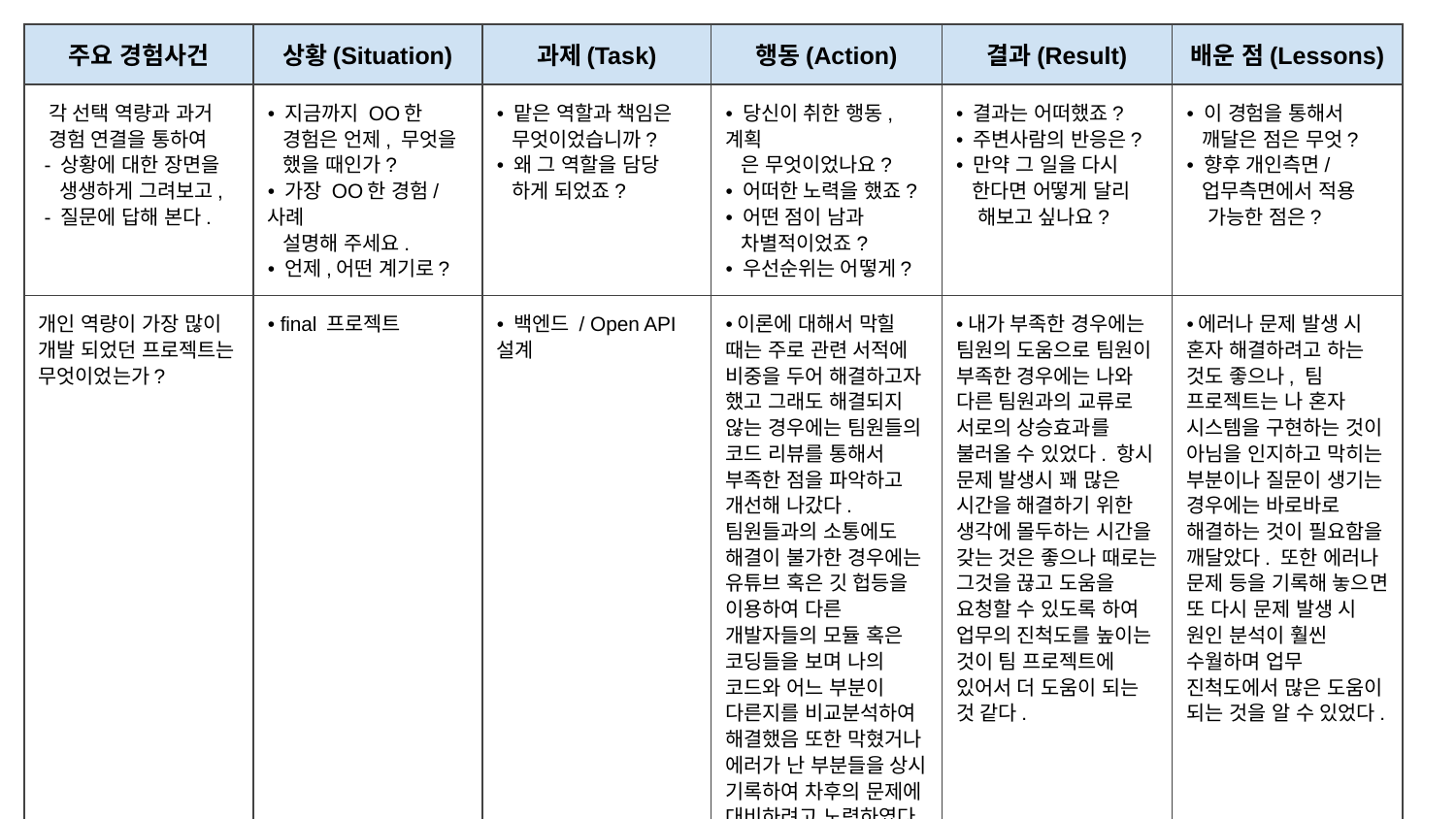

| 주요 경험사건 | 상황(Situation) | 과제(Task) | 행동(Action) | 결과(Result) | 배운 점(Lessons) |
| --- | --- | --- | --- | --- | --- |
| 각 선택 역량과 과거 경험 연결을 통하여 - 상황에 대한 장면을 생생하게 그려보고, - 질문에 답해 본다. | • 지금까지 OO한 경험은 언제, 무엇을 했을 때인가? • 가장 OO한 경험/사례 설명해 주세요. • 언제,어떤 계기로? | • 맡은 역할과 책임은 무엇이었습니까? • 왜 그 역할을 담당 하게 되었죠? | • 당신이 취한 행동,계획 은 무엇이었나요? • 어떠한 노력을 했죠? • 어떤 점이 남과 차별적이었죠? • 우선순위는 어떻게? | • 결과는 어떠했죠? • 주변사람의 반응은? • 만약 그 일을 다시 한다면 어떻게 달리 해보고 싶나요? | • 이 경험을 통해서 깨달은 점은 무엇? • 향후 개인측면/ 업무측면에서 적용 가능한 점은? |
| 개인 역량이 가장 많이 개발 되었던 프로젝트는 무엇이었는가? | • final 프로젝트 | • 백엔드 / Open API 설계 | •이론에 대해서 막힐 때는 주로 관련 서적에 비중을 두어 해결하고자 했고 그래도 해결되지 않는 경우에는 팀원들의 코드 리뷰를 통해서 부족한 점을 파악하고 개선해 나갔다. 팀원들과의 소통에도 해결이 불가한 경우에는 유튜브 혹은 깃 헙등을 이용하여 다른 개발자들의 모듈 혹은 코딩들을 보며 나의 코드와 어느 부분이 다른지를 비교분석하여 해결했음 또한 막혔거나 에러가 난 부분들을 상시 기록하여 차후의 문제에 대비하려고 노력하였다. | •내가 부족한 경우에는 팀원의 도움으로 팀원이 부족한 경우에는 나와 다른 팀원과의 교류로 서로의 상승효과를 불러올 수 있었다. 항시 문제 발생시 꽤 많은 시간을 해결하기 위한 생각에 몰두하는 시간을 갖는 것은 좋으나 때로는 그것을 끊고 도움을 요청할 수 있도록 하여 업무의 진척도를 높이는 것이 팀 프로젝트에 있어서 더 도움이 되는 것 같다. | •에러나 문제 발생 시 혼자 해결하려고 하는 것도 좋으나, 팀 프로젝트는 나 혼자 시스템을 구현하는 것이 아님을 인지하고 막히는 부분이나 질문이 생기는 경우에는 바로바로 해결하는 것이 필요함을 깨달았다. 또한 에러나 문제 등을 기록해 놓으면 또 다시 문제 발생 시 원인 분석이 훨씬 수월하며 업무 진척도에서 많은 도움이 되는 것을 알 수 있었다. |
| 프로젝트에 협조적이지 않은 멤버가 있었는가? 그와 어떻게 함께 일할 수 있었는가? | final 프로젝트를 수행하면서 역할 분담을 마쳤지만 본인이 맡은 역할을 수행하지 못하는 상황 | 본인이 부족한 것들을 공유할 수 있도록 유도 (분위기 형성) | 팀원 스스로도 상당히 자신의 역량이 부족함을 인지하고 있었으나 단지 문제를 해결하기 위해서 시간이 필요한 것으로 보였다. 그러나 팀프로젝트는 진행중이기 때문에 하나하나 짚어가며 해결할 수 없는 상황이었다. 팀원에게 가장 먼저 안도감을 주는 것을 1차적 목표로 잡고 무엇이 부족한지 이끌어 내려고 노력함. 도움이 되었던 관련 서적 및 학습 자료 혹은 유튜브와 깃헙 등을 공유해서 같이 움직이려고 노력함 | 단순한 자료 제공에만 주안을 두어서 개인의 의지가 빈약했다면 개선되지 않고 팀프로젝트에 악영향을 끼쳤을 것 같음 향후에 이런 일이 발생하게 되면 팀 플 내에 스터디를 개설하여 진행하는 것이 적절할 것이라고 생각함. 또한 스스로도 부족한 부분을 메꾸는 것에 매몰되어 거시적으로 보는 것에 미흡해졌음. 만약 스터디를 만들게 된다면 지금보다 더 체계적인 정리가 필요할 것임. | 개발자 특성 상 어느 정도 프로젝트의 윤곽이 잡히고 나서는 개인이 활동하는 시간이 많다고 생각한다. 그러다 보니 스스로 학습에 투자해야 하는 시간이 많이 필요하고 그렇다 보니 어지간한 노력이 아니고서는 스스로 가두어 버릴 가능성이 농후하다. 그렇기 때문에 혼자 학습하는 것보다 함께 해결하려고 하는 노력을 들일 필요를 크게 느꼈다. |
| 지원 기업의 직무와 가장 연결되는 프로젝트 경험은 무엇인가? |  |  |  |  |  |